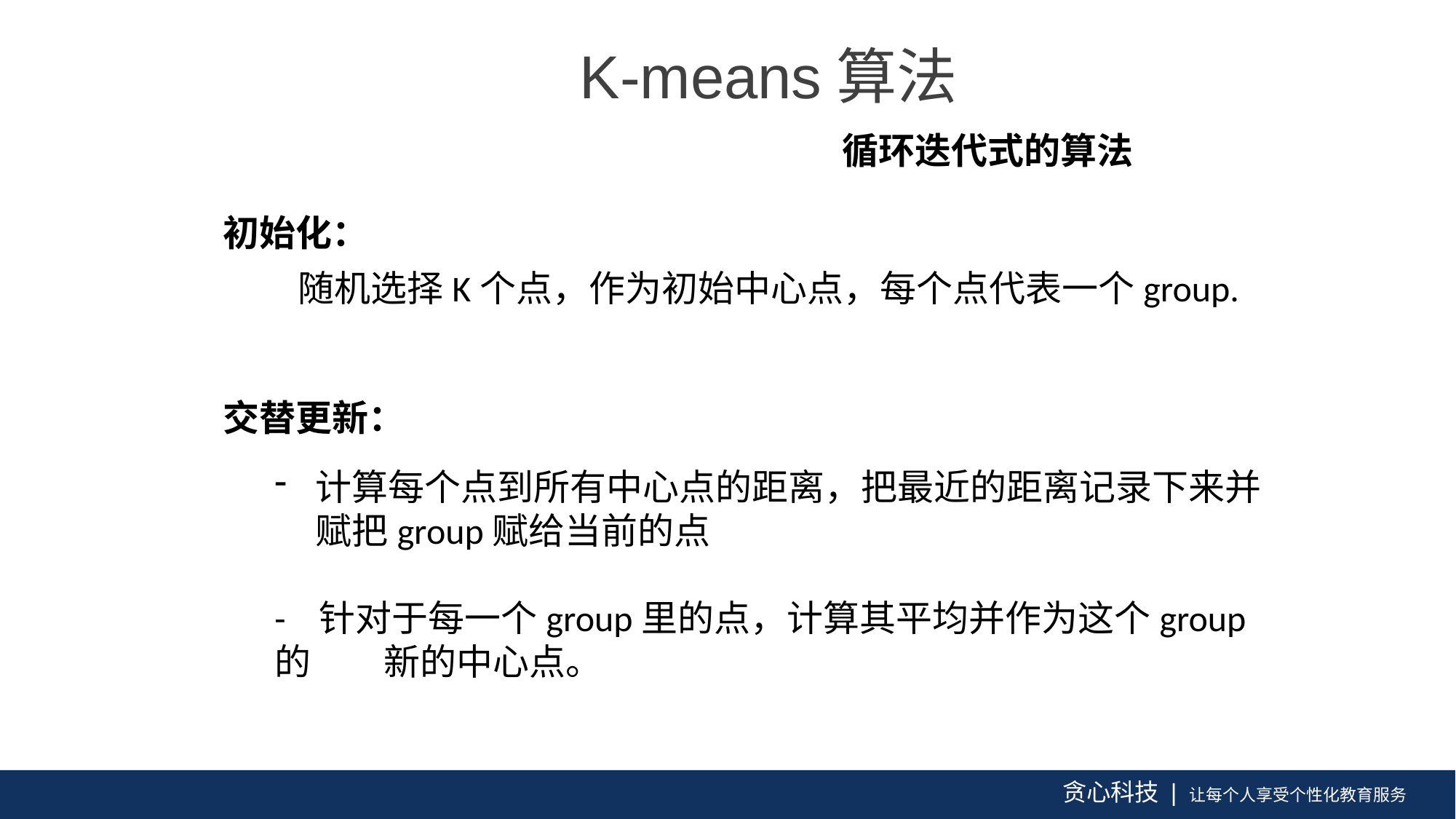

K-means算法
循环迭代式的算法
初始化：
随机选择K个点，作为初始中心点，每个点代表一个group.
交替更新：
计算每个点到所有中心点的距离，把最近的距离记录下来并赋把group赋给当前的点

-   针对于每一个group里的点，计算其平均并作为这个group的 	新的中心点。